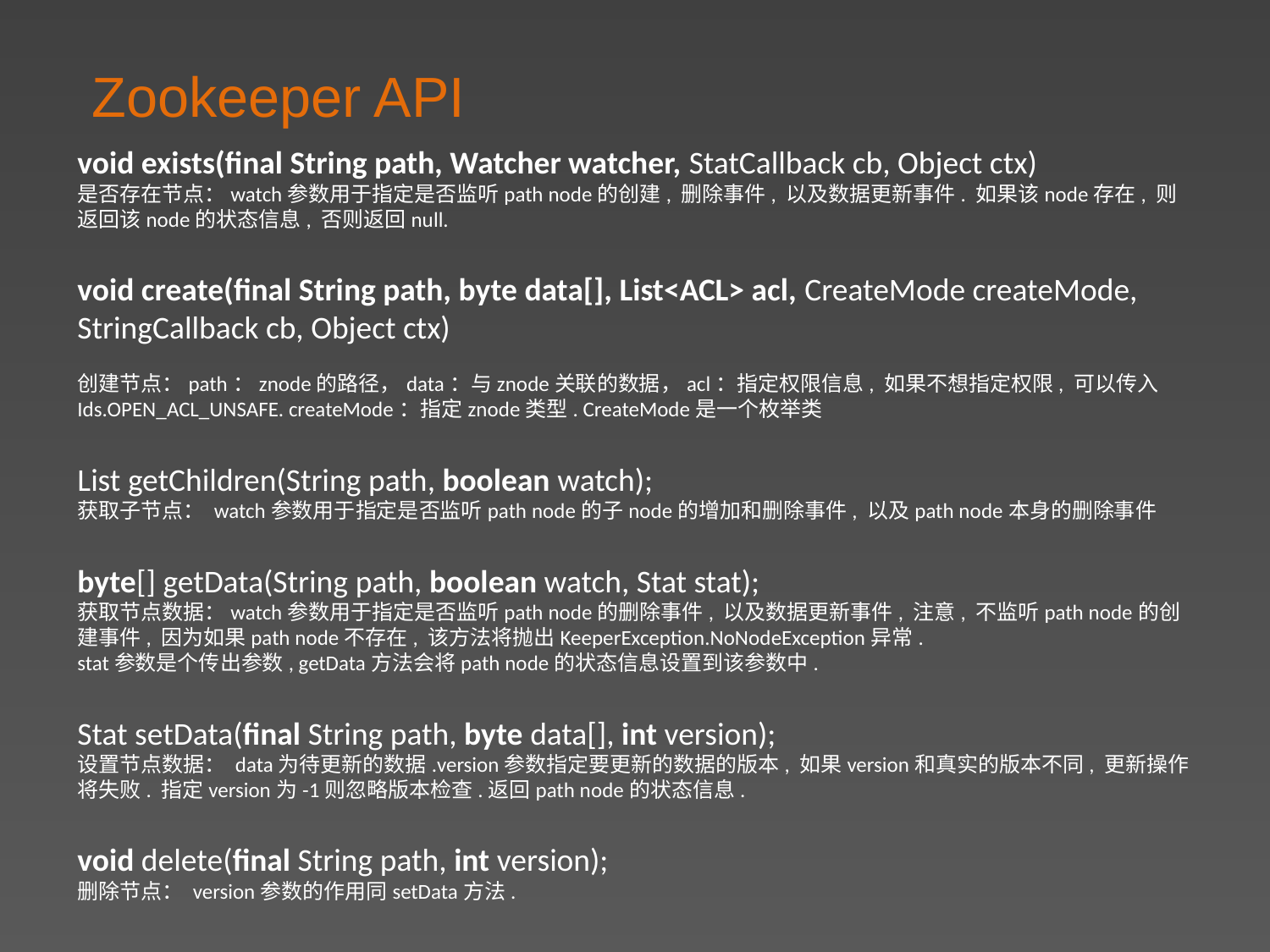

Zookeeper API
void exists(final String path, Watcher watcher, StatCallback cb, Object ctx)
是否存在节点：watch参数用于指定是否监听path node的创建, 删除事件, 以及数据更新事件. 如果该node存在, 则返回该node的状态信息, 否则返回null.

void create(final String path, byte data[], List<ACL> acl, CreateMode createMode,  StringCallback cb, Object ctx)

创建节点：path：znode的路径，data：与znode关联的数据，acl：指定权限信息, 如果不想指定权限, 可以传入Ids.OPEN_ACL_UNSAFE. createMode：指定znode类型. CreateMode是一个枚举类

List getChildren(String path, boolean watch);
获取子节点： watch参数用于指定是否监听path node的子node的增加和删除事件, 以及path node本身的删除事件

byte[] getData(String path, boolean watch, Stat stat);
获取节点数据：watch参数用于指定是否监听path node的删除事件, 以及数据更新事件, 注意, 不监听path node的创建事件, 因为如果path node不存在, 该方法将抛出KeeperException.NoNodeException异常.
stat参数是个传出参数, getData方法会将path node的状态信息设置到该参数中.

Stat setData(final String path, byte data[], int version);
设置节点数据： data为待更新的数据.version参数指定要更新的数据的版本, 如果version和真实的版本不同, 更新操作将失败. 指定version为-1则忽略版本检查.返回path node的状态信息.

void delete(final String path, int version);
删除节点： version参数的作用同setData方法.